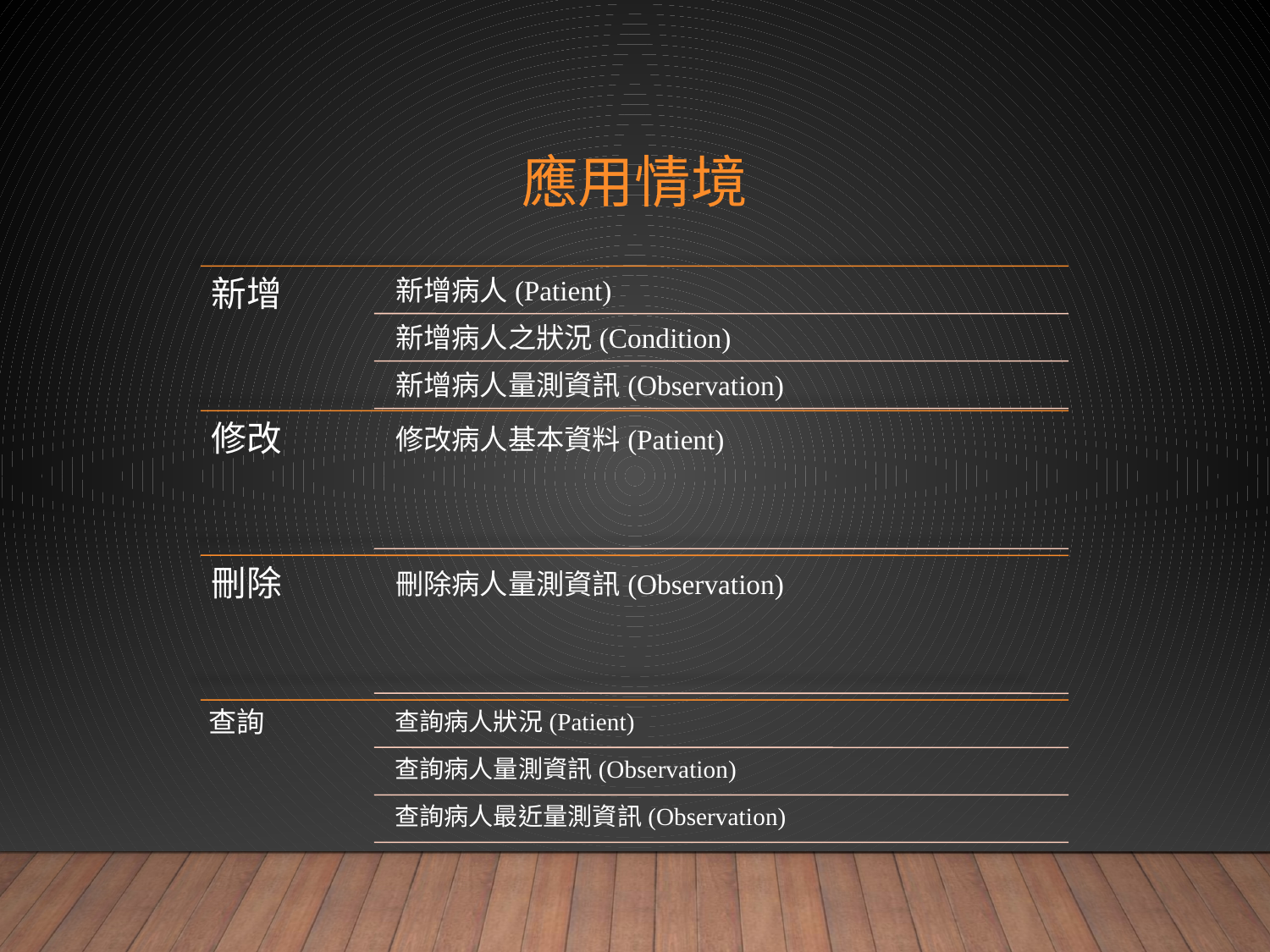

# 應用情境
新增
新增病人(Patient)
新增病人之狀況(Condition)
新增病人量測資訊(Observation)
修改
修改病人基本資料(Patient)
刪除
刪除病人量測資訊(Observation)
查詢
查詢病人狀況(Patient)
查詢病人量測資訊(Observation)
查詢病人最近量測資訊(Observation)